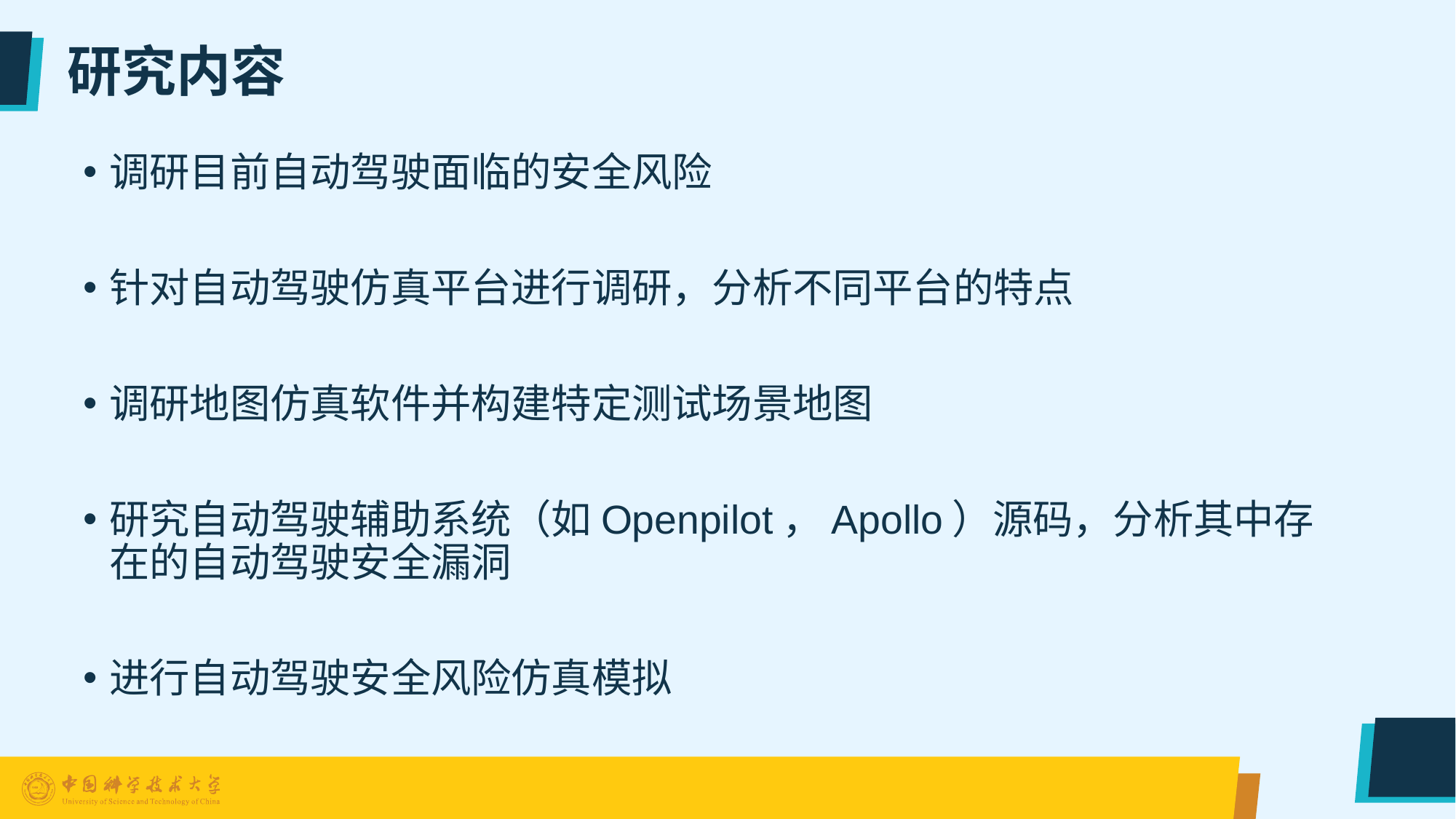

# 研究内容
调研目前自动驾驶面临的安全风险

针对自动驾驶仿真平台进行调研，分析不同平台的特点

调研地图仿真软件并构建特定测试场景地图

研究自动驾驶辅助系统（如Openpilot，Apollo）源码，分析其中存在的自动驾驶安全漏洞

进行自动驾驶安全风险仿真模拟

7